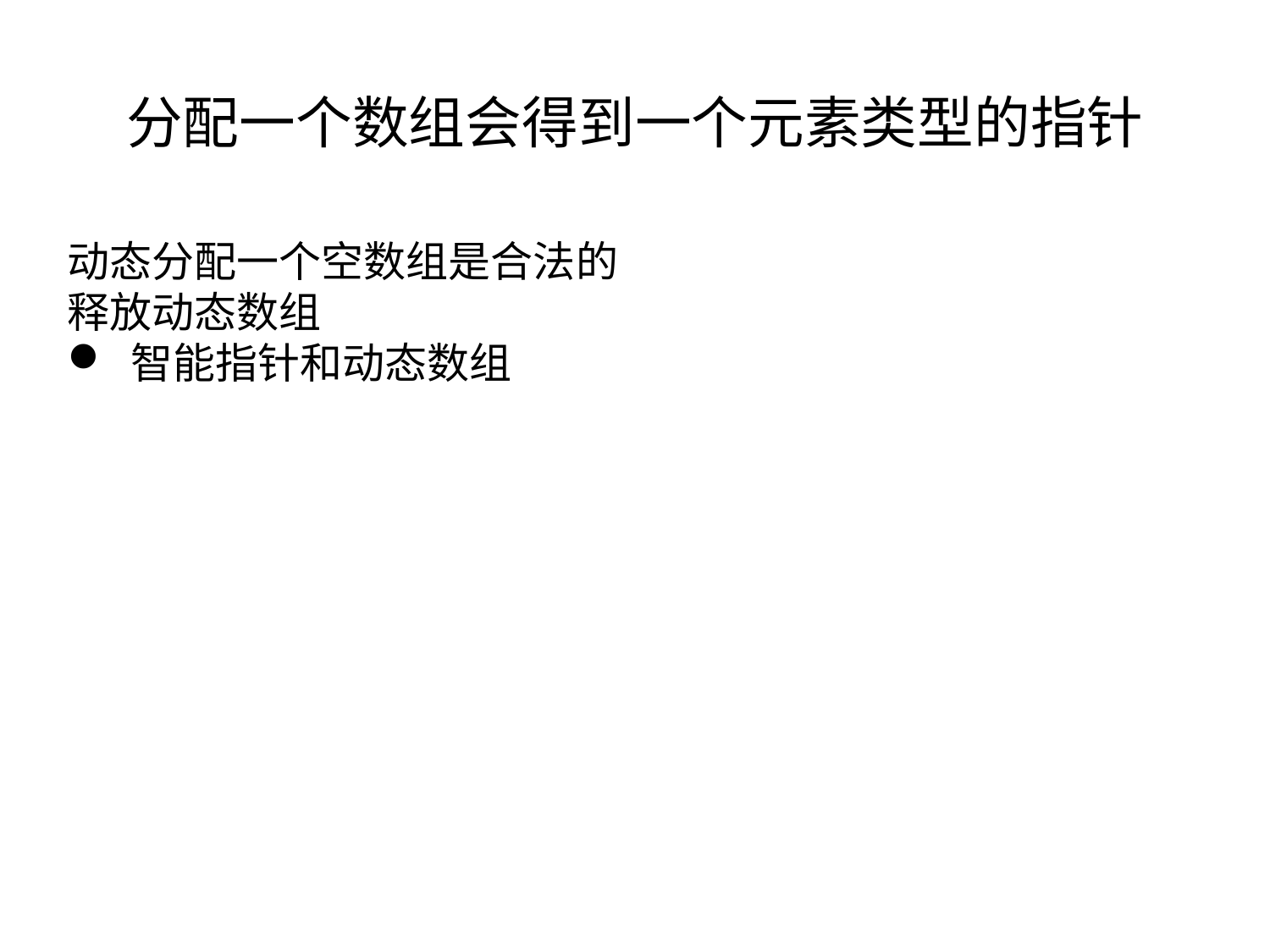

分配一个数组会得到一个元素类型的指针
动态分配一个空数组是合法的
释放动态数组
智能指针和动态数组